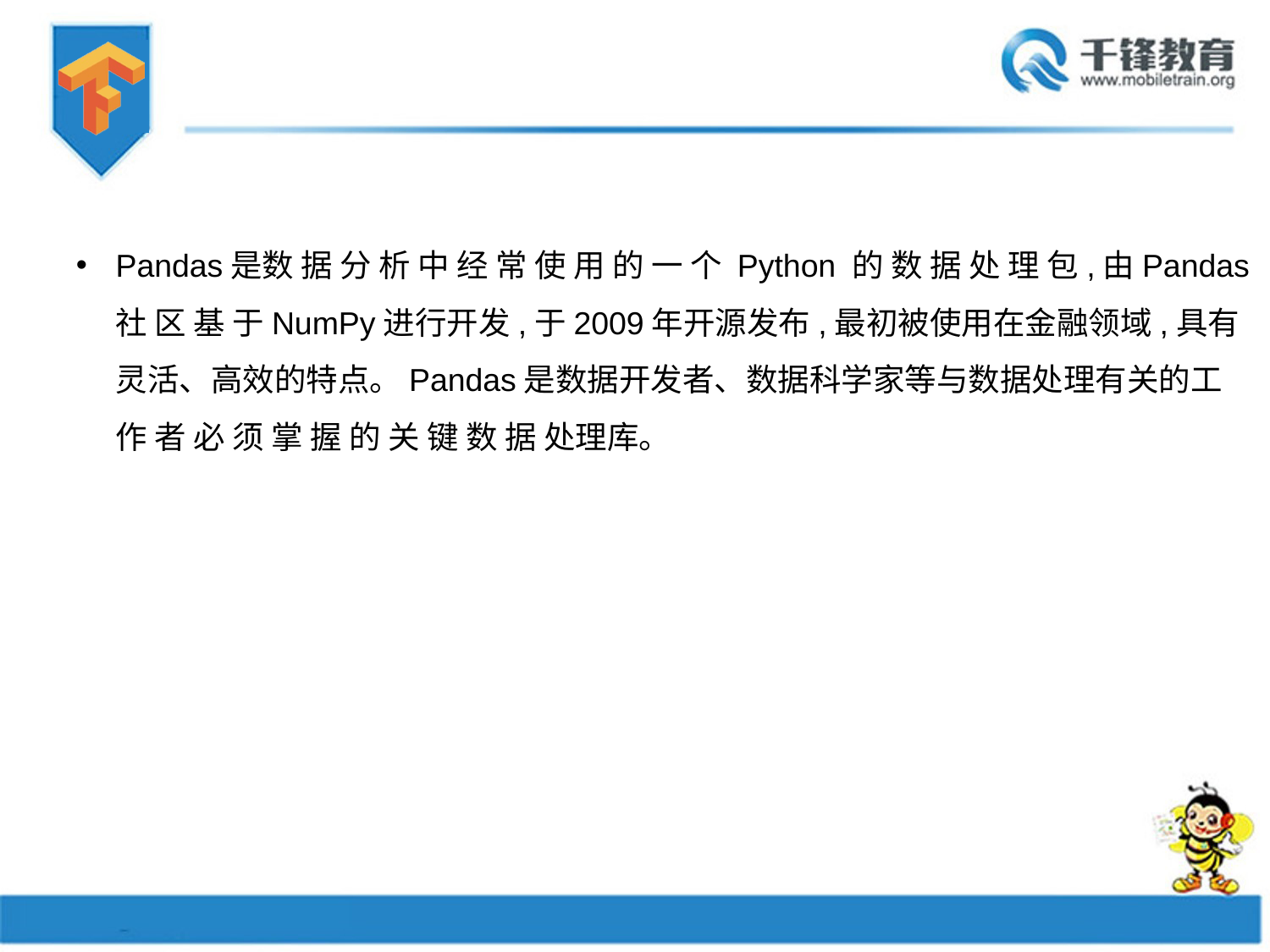

Pandas是数 据 分 析 中 经 常 使 用 的 一 个 Python 的 数 据 处 理 包,由Pandas社 区 基 于NumPy进行开发,于2009年开源发布,最初被使用在金融领域,具有灵活、高效的特点。Pandas是数据开发者、数据科学家等与数据处理有关的工 作 者 必 须 掌 握 的 关 键 数 据 处理库。